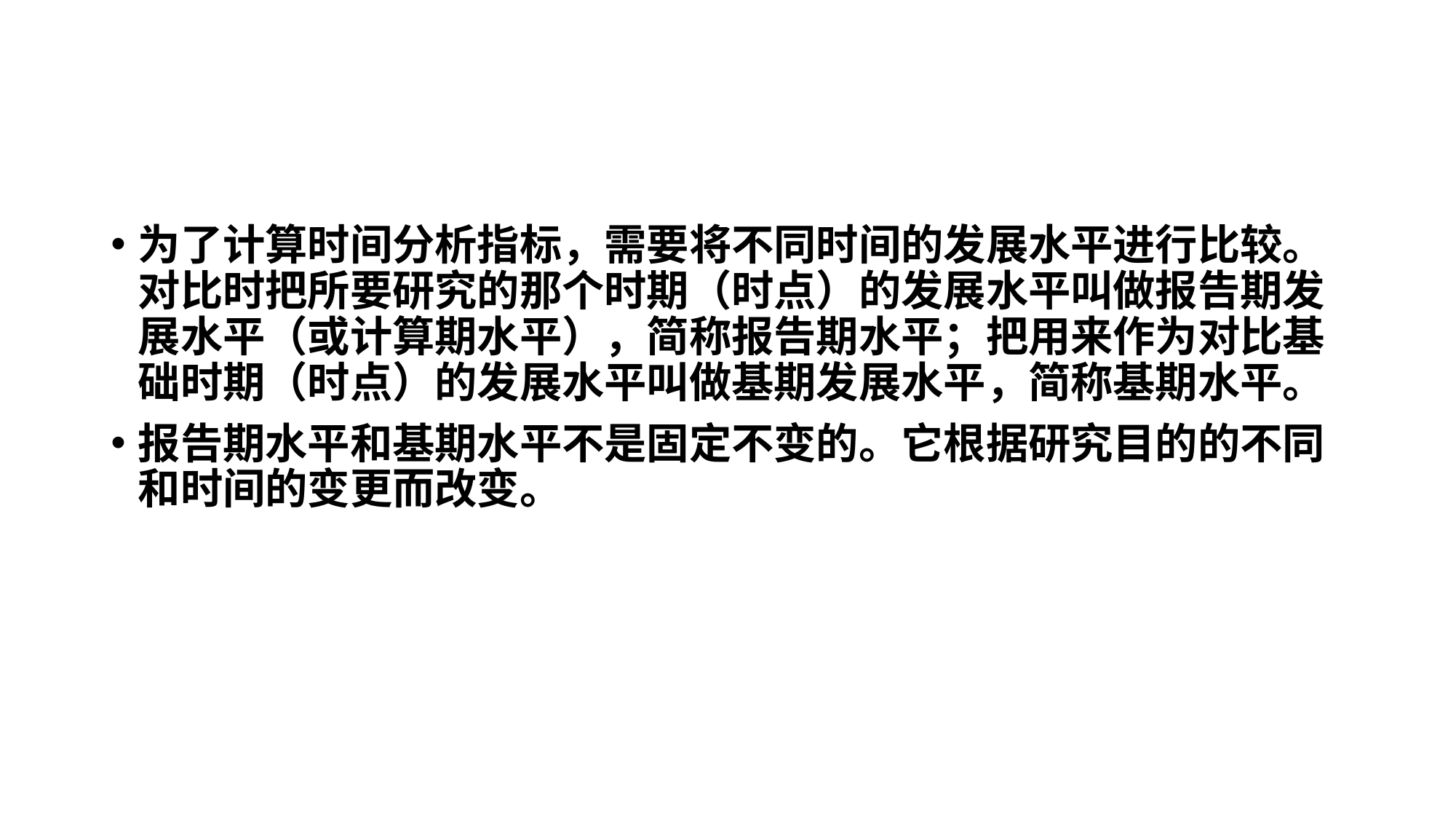

为了计算时间分析指标，需要将不同时间的发展水平进行比较。对比时把所要研究的那个时期（时点）的发展水平叫做报告期发展水平（或计算期水平），简称报告期水平；把用来作为对比基础时期（时点）的发展水平叫做基期发展水平，简称基期水平。
报告期水平和基期水平不是固定不变的。它根据研究目的的不同和时间的变更而改变。